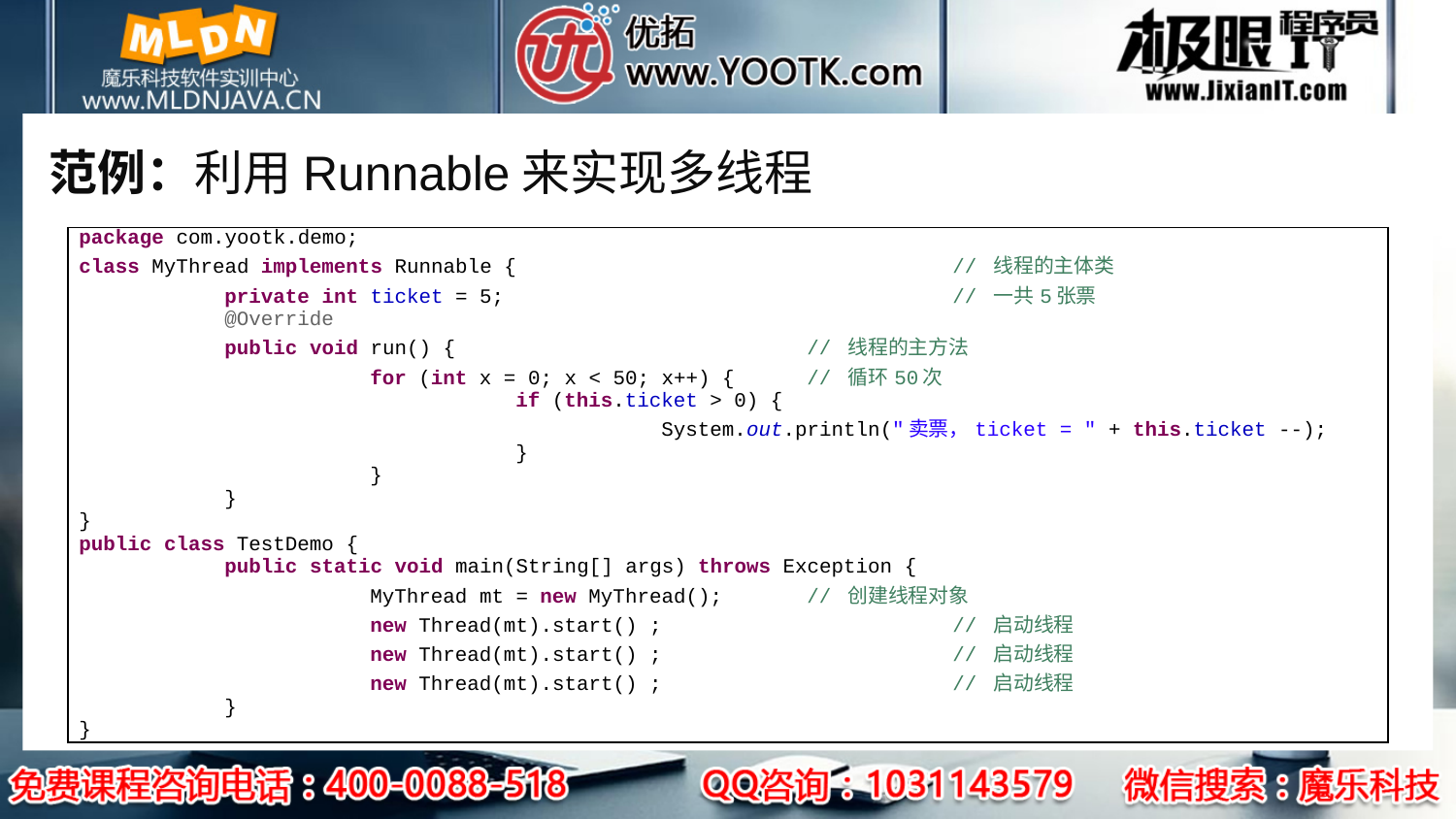

# 范例：利用Runnable来实现多线程
| package com.yootk.demo; class MyThread implements Runnable { // 线程的主体类 private int ticket = 5; // 一共5张票 @Override public void run() { // 线程的主方法 for (int x = 0; x < 50; x++) { // 循环50次 if (this.ticket > 0) { System.out.println("卖票，ticket = " + this.ticket --); } } } } public class TestDemo { public static void main(String[] args) throws Exception { MyThread mt = new MyThread(); // 创建线程对象 new Thread(mt).start() ; // 启动线程 new Thread(mt).start() ; // 启动线程 new Thread(mt).start() ; // 启动线程 } } |
| --- |